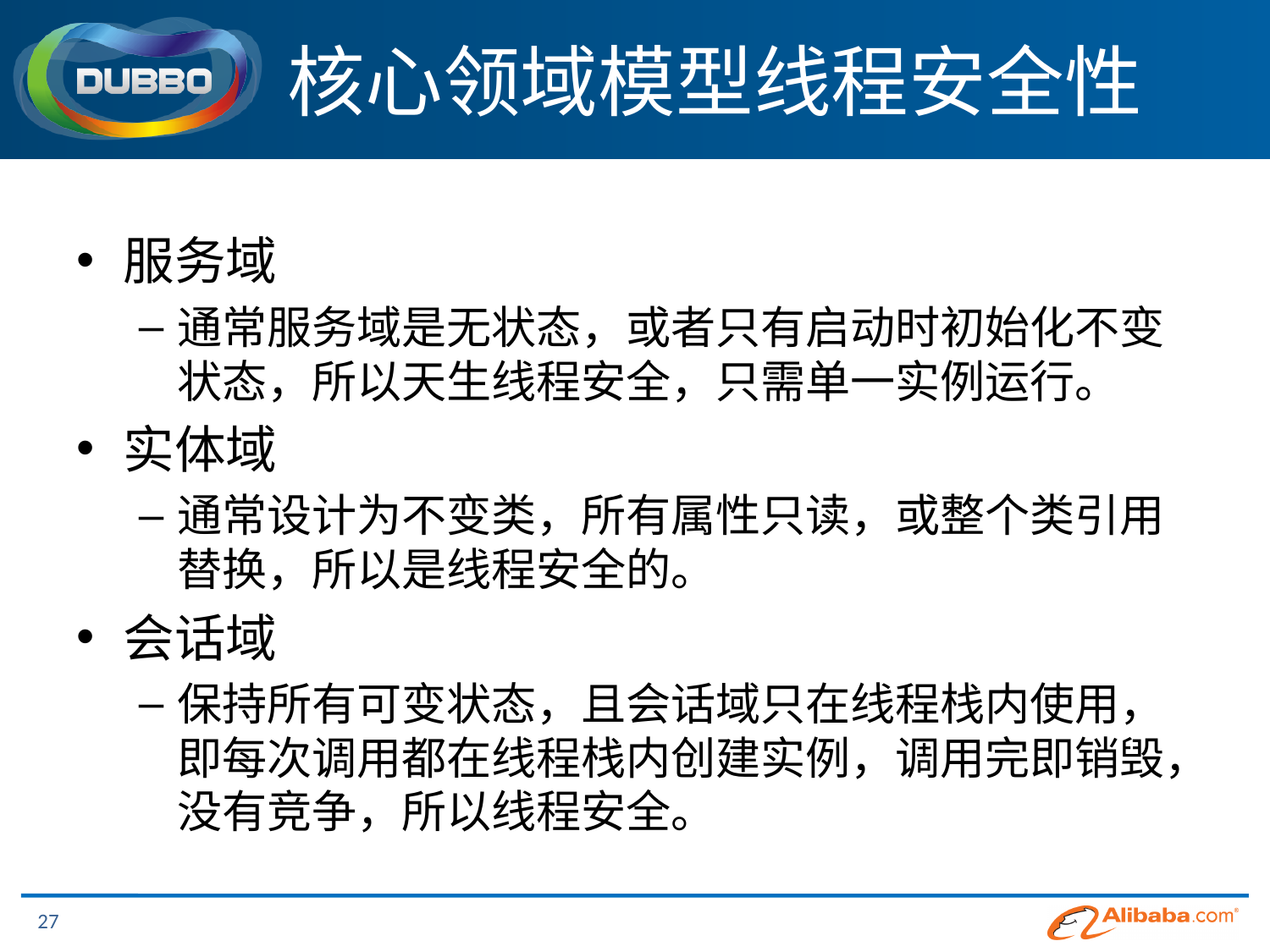

# 核心领域模型线程安全性
服务域
通常服务域是无状态，或者只有启动时初始化不变状态，所以天生线程安全，只需单一实例运行。
实体域
通常设计为不变类，所有属性只读，或整个类引用替换，所以是线程安全的。
会话域
保持所有可变状态，且会话域只在线程栈内使用，即每次调用都在线程栈内创建实例，调用完即销毁，没有竞争，所以线程安全。

27